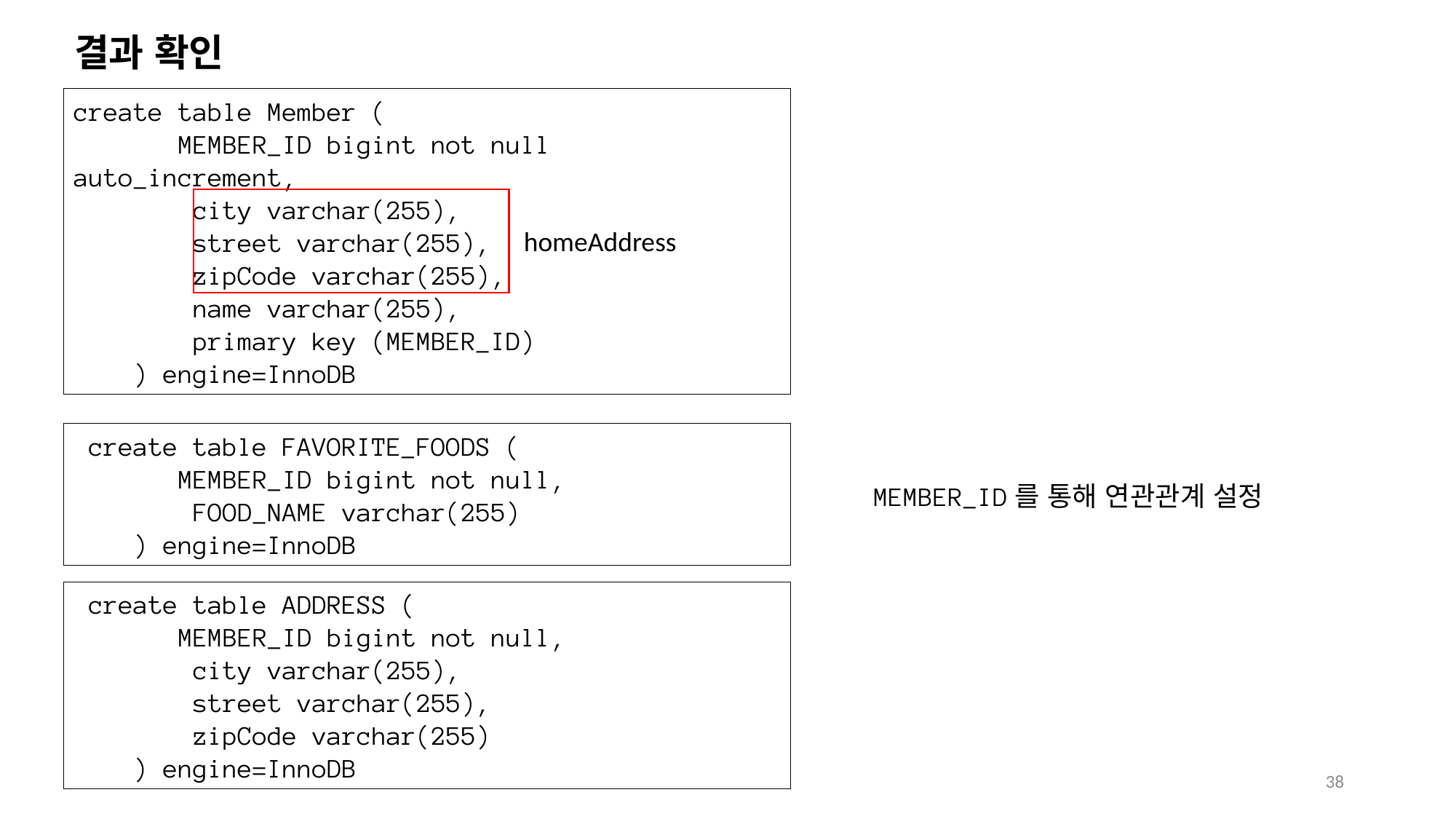

# 결과 확인
create table Member (
       MEMBER_ID bigint not null auto_increment,
        city varchar(255),
        street varchar(255),
        zipCode varchar(255),
        name varchar(255),
        primary key (MEMBER_ID)
    ) engine=InnoDB

homeAddress
 create table FAVORITE_FOODS (
       MEMBER_ID bigint not null,
        FOOD_NAME varchar(255)
    ) engine=InnoDB
MEMBER_ID를 통해 연관관계 설정
 create table ADDRESS (
       MEMBER_ID bigint not null,
        city varchar(255),
        street varchar(255),
        zipCode varchar(255)
    ) engine=InnoDB
38